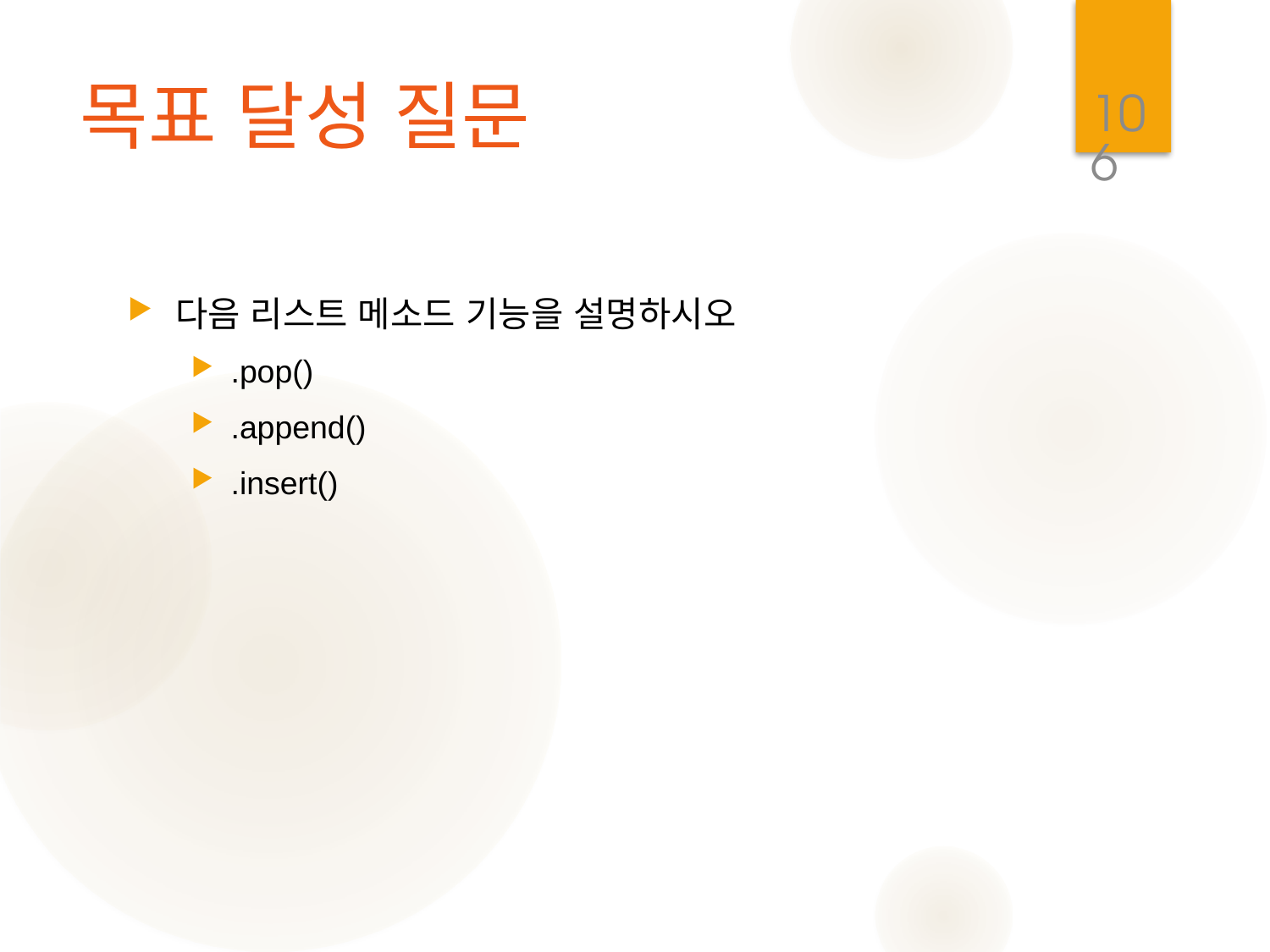

106
# 목표 달성 질문
다음 리스트 메소드 기능을 설명하시오
.pop()
.append()
.insert()